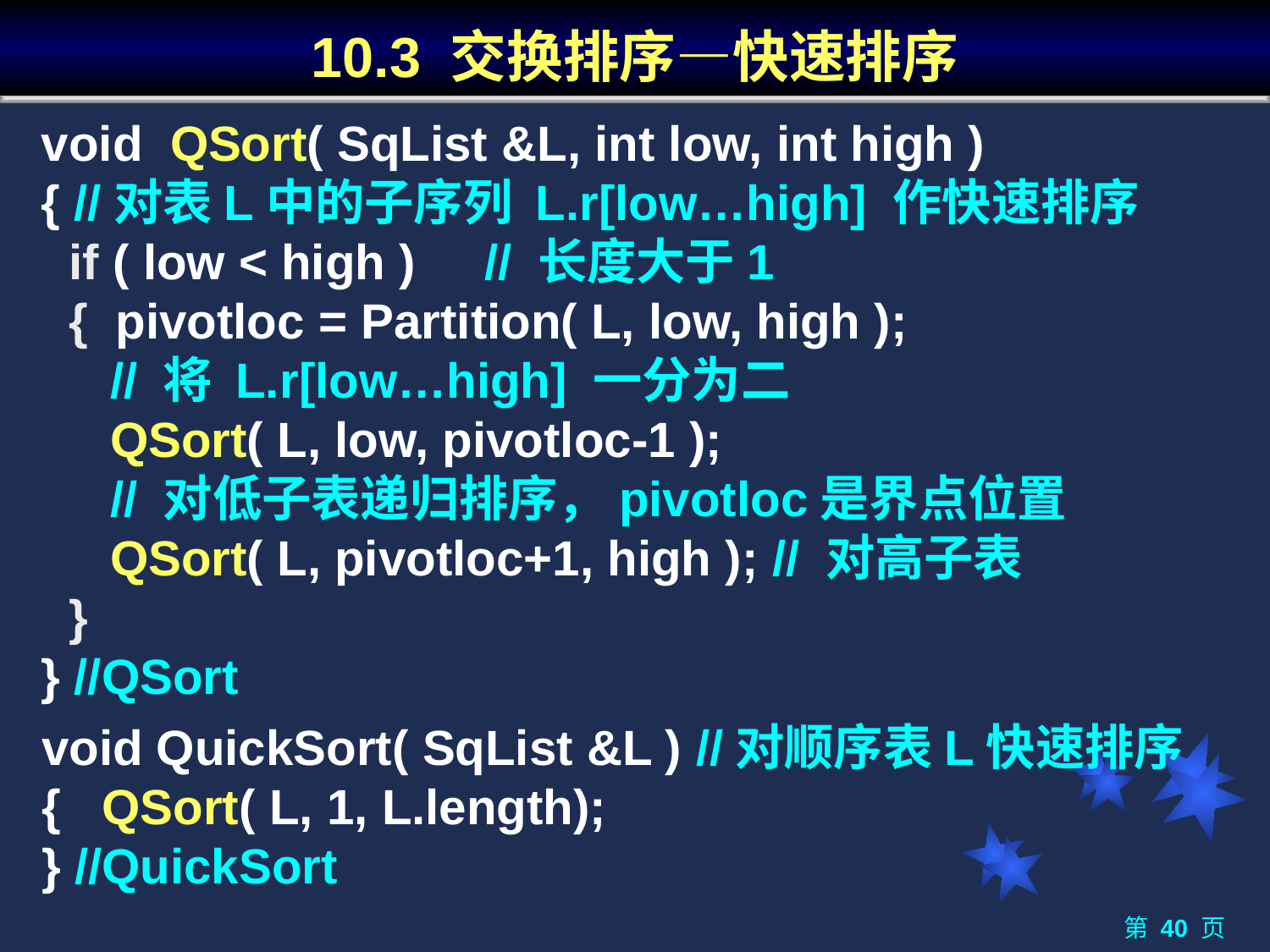

# 10.3 交换排序—快速排序
void  QSort( SqList &L, int low, int high )
{ //对表L中的子序列 L.r[low…high] 作快速排序
  if ( low < high )     // 长度大于1
  {  pivotloc = Partition( L, low, high );
     // 将 L.r[low…high] 一分为二
     QSort( L, low, pivotloc-1 );
     // 对低子表递归排序，pivotloc是界点位置
     QSort( L, pivotloc+1, high ); // 对高子表
  }
} //QSort
void QuickSort( SqList &L ) //对顺序表L快速排序
{   QSort( L, 1, L.length);
} //QuickSort
第 40 页